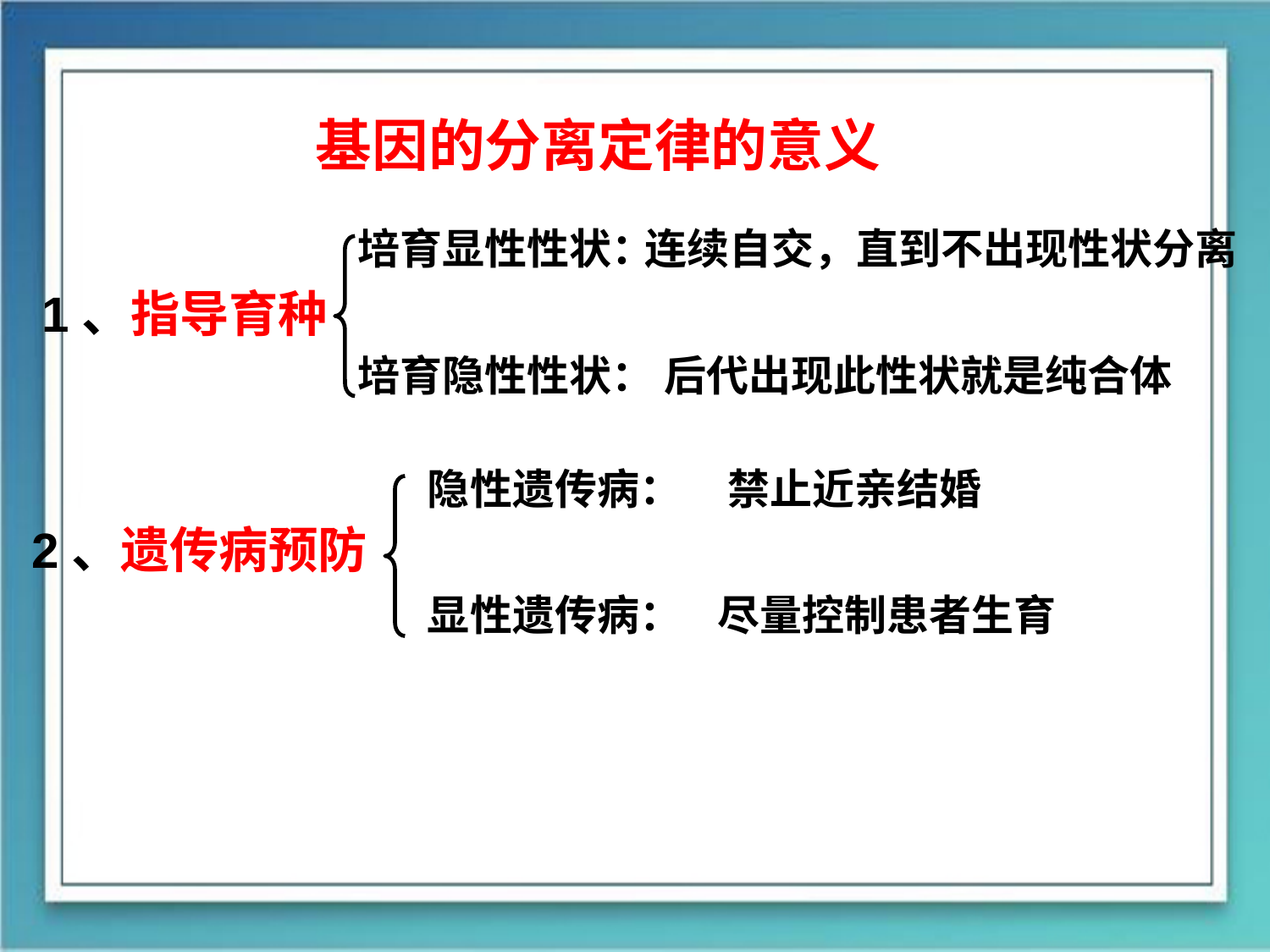

基因的分离定律的意义
培育显性性状：

培育隐性性状：
连续自交，直到不出现性状分离
1、指导育种
后代出现此性状就是纯合体
隐性遗传病：

显性遗传病：
禁止近亲结婚
2、遗传病预防
尽量控制患者生育